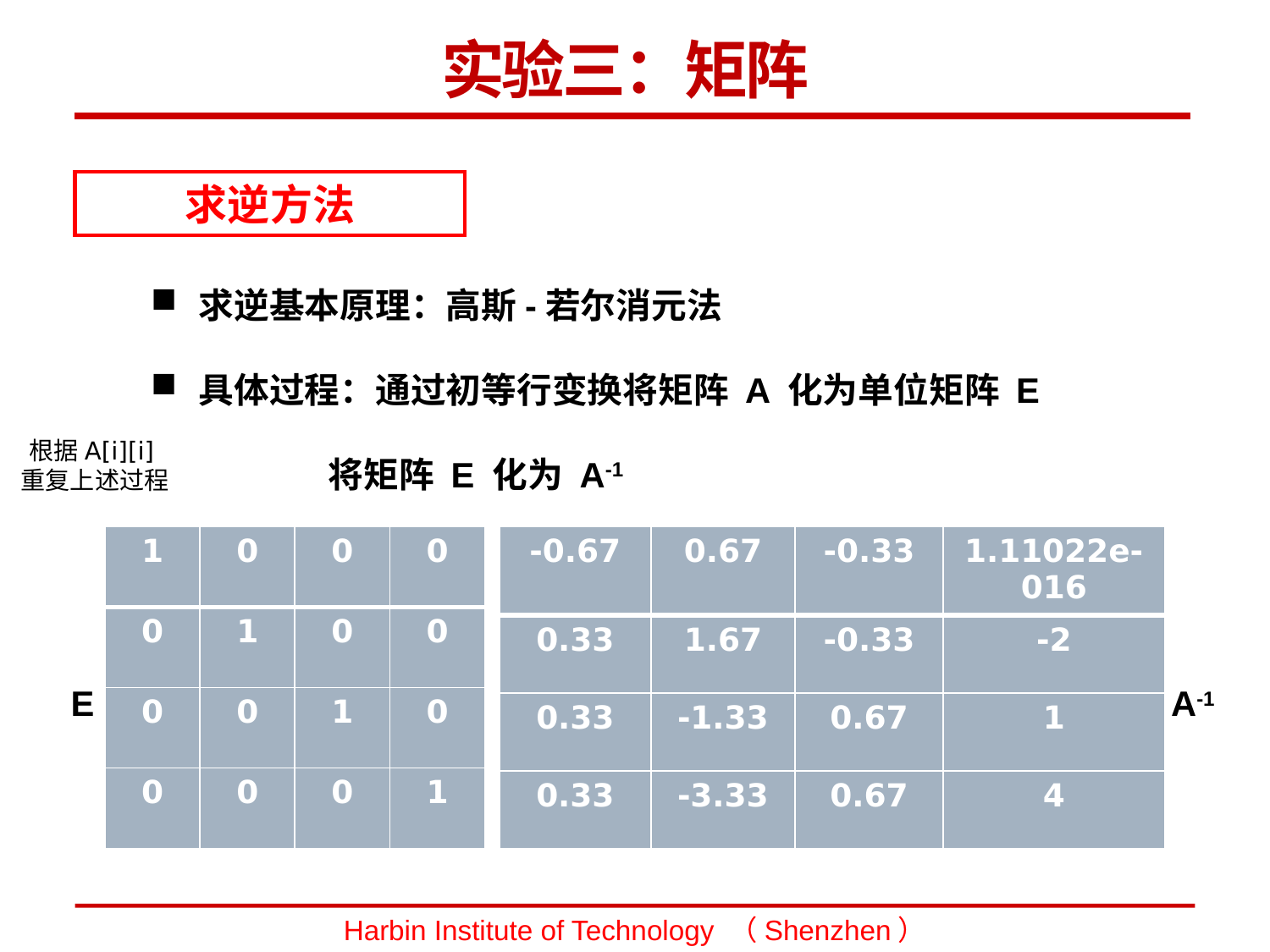

实验三：矩阵
求逆方法
求逆基本原理：高斯-若尔消元法
具体过程：通过初等行变换将矩阵 A 化为单位矩阵 E
                     将矩阵 E 化为 A-1
根据A[i][i]重复上述过程
| 1 | 0 | 0 | 0 |
| --- | --- | --- | --- |
| 0 | 1 | 0 | 0 |
| 0 | 0 | 1 | 0 |
| 0 | 0 | 0 | 1 |
| -0.67 | 0.67 | -0.33 | 1.11022e-016 |
| --- | --- | --- | --- |
| 0.33 | 1.67 | -0.33 | -2 |
| 0.33 | -1.33 | 0.67 | 1 |
| 0.33 | -3.33 | 0.67 | 4 |
E
A-1
Harbin Institute of Technology （Shenzhen）